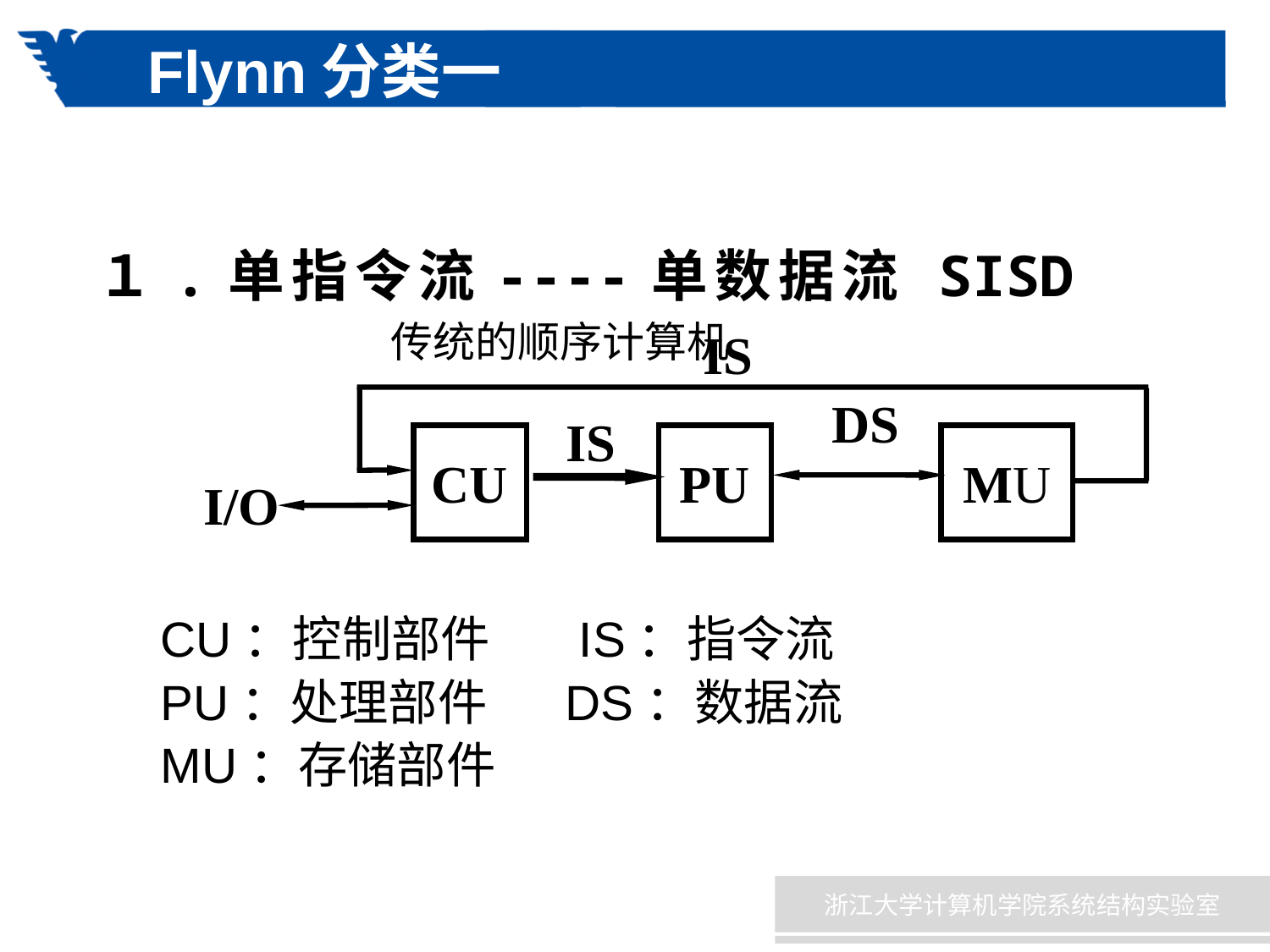

# Flynn分类一
１.单指令流----单数据流 SISD  		      	传统的顺序计算机

CU：控制部件       IS：指令流
PU：处理部件      DS：数据流
MU：存储部件
IS
DS
IS

CU
PU
MU

I/O